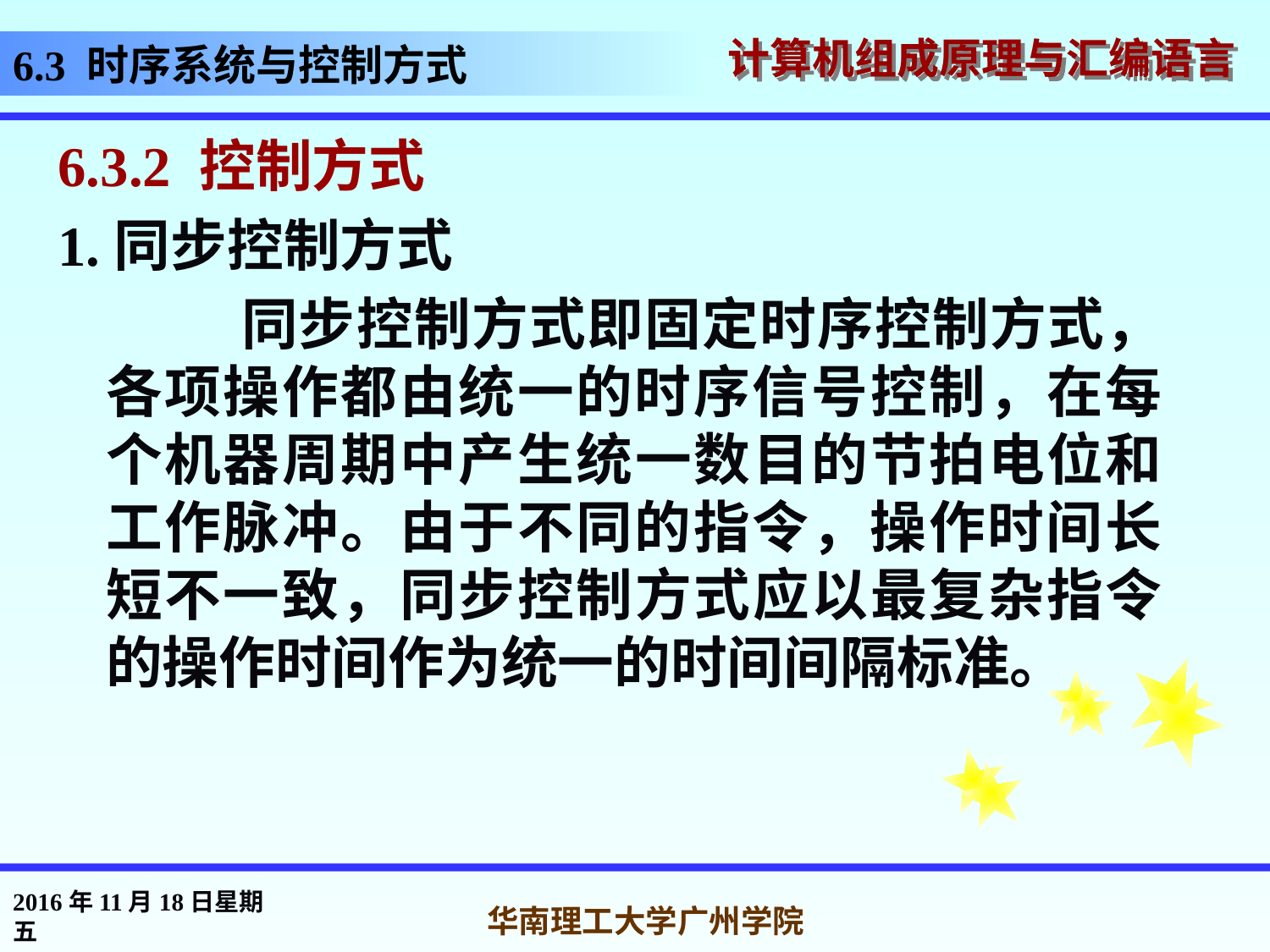

# 6.3 时序系统与控制方式
6.3.2 控制方式
1.同步控制方式
            同步控制方式即固定时序控制方式，各项操作都由统一的时序信号控制，在每个机器周期中产生统一数目的节拍电位和工作脉冲。由于不同的指令，操作时间长短不一致，同步控制方式应以最复杂指令的操作时间作为统一的时间间隔标准。
2016年11月18日星期五
华南理工大学广州学院